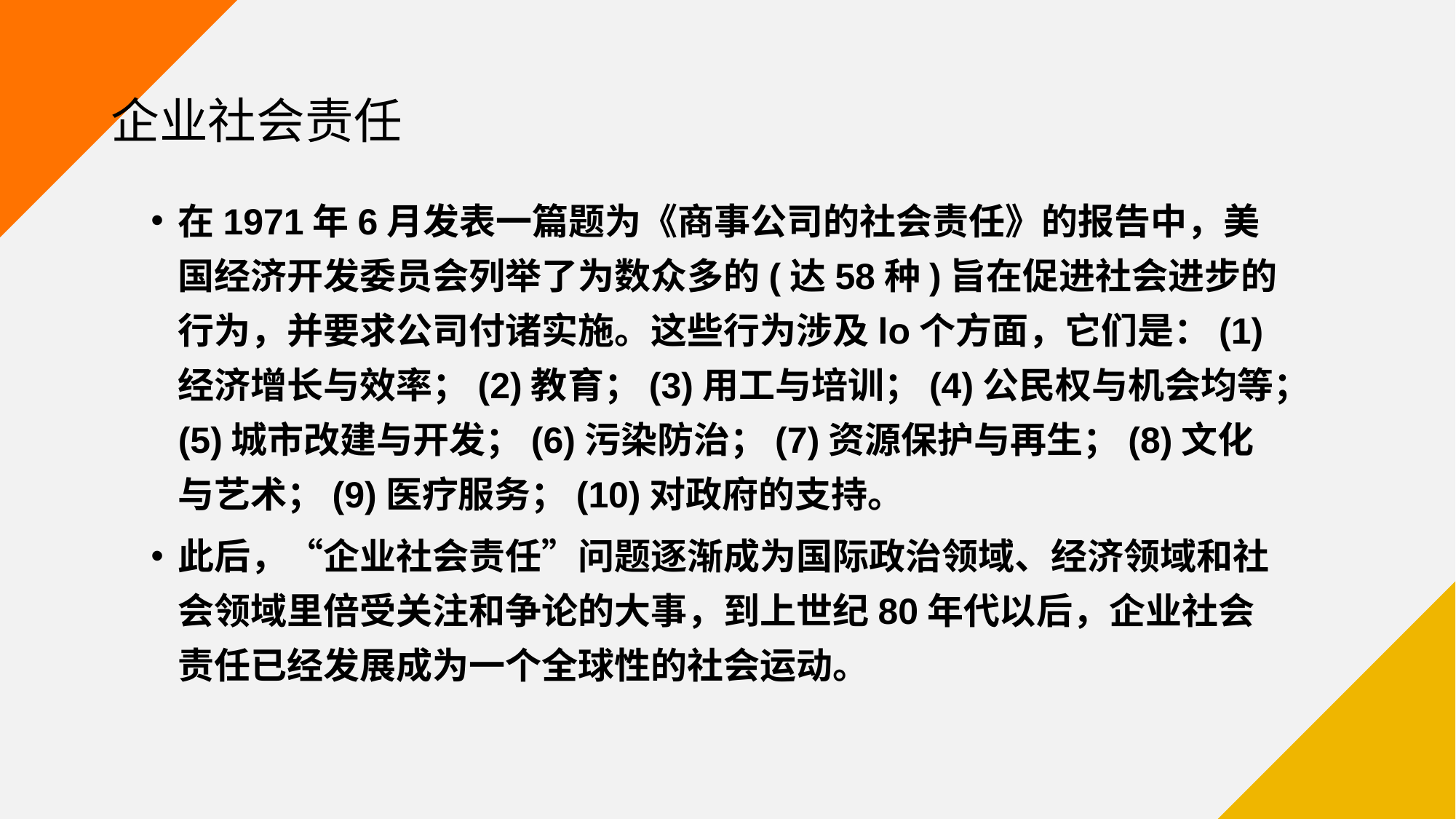

# 企业社会责任
在1971年6月发表一篇题为《商事公司的社会责任》的报告中，美国经济开发委员会列举了为数众多的(达58种)旨在促进社会进步的行为，并要求公司付诸实施。这些行为涉及lo个方面，它们是：(1)经济增长与效率；(2)教育；(3)用工与培训；(4)公民权与机会均等；(5)城市改建与开发；(6)污染防治；(7)资源保护与再生；(8)文化与艺术；(9)医疗服务；(10)对政府的支持。
此后，“企业社会责任”问题逐渐成为国际政治领域、经济领域和社会领域里倍受关注和争论的大事，到上世纪80年代以后，企业社会责任已经发展成为一个全球性的社会运动。